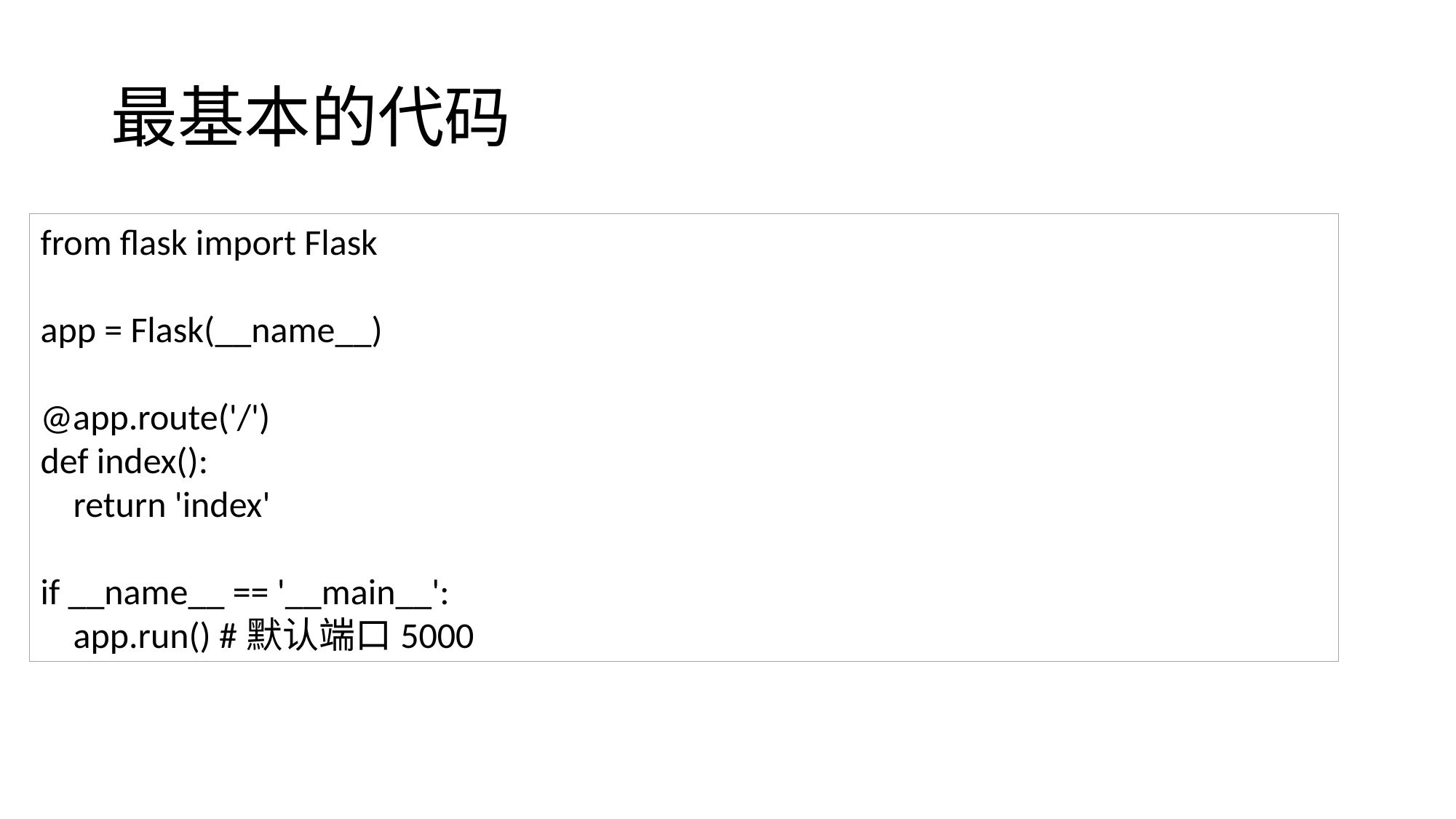

# 最基本的代码
from flask import Flask

app = Flask(__name__)

@app.route('/')
def index():
    return 'index'

if __name__ == '__main__':
    app.run() #默认端口5000